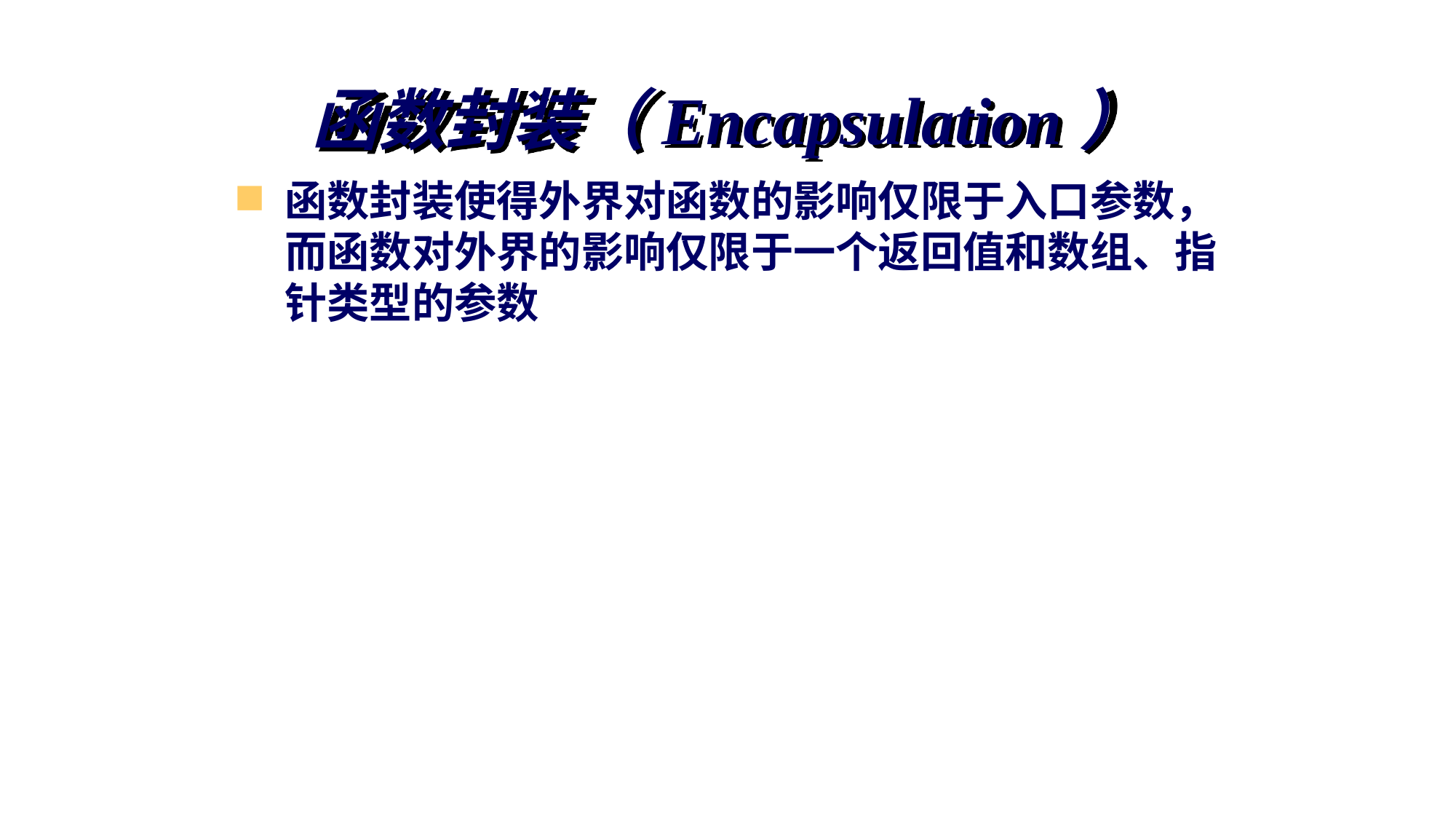

# 函数封装（Encapsulation）
函数封装使得外界对函数的影响仅限于入口参数，而函数对外界的影响仅限于一个返回值和数组、指针类型的参数